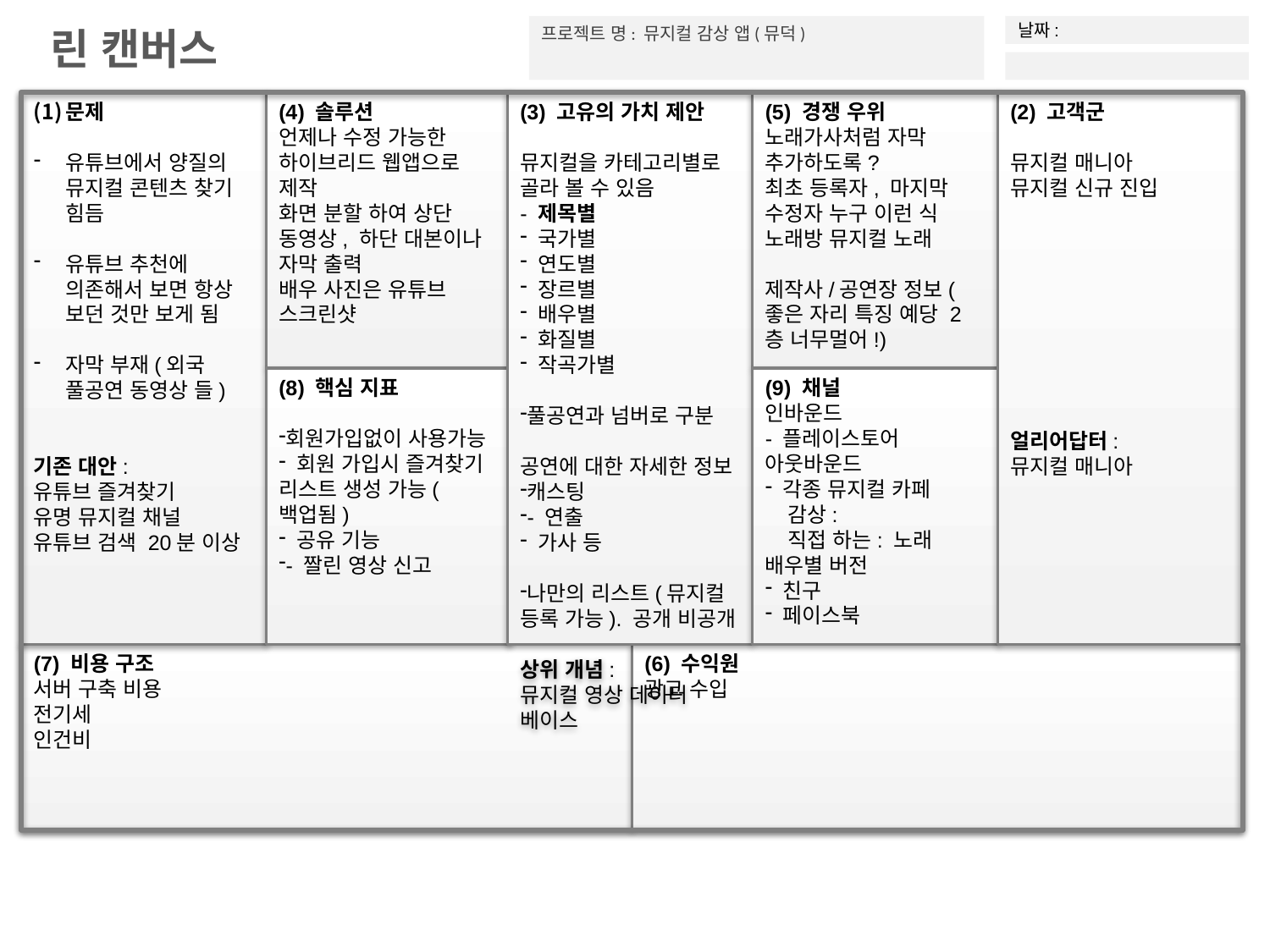

프로젝트 명: 뮤지컬 감상 앱(뮤덕)
날짜:
린 캔버스

문제

유튜브에서 양질의 뮤지컬 콘텐츠 찾기 힘듬

유튜브 추천에 의존해서 보면 항상 보던 것만 보게 됨

자막 부재(외국 풀공연 동영상 들)

기존 대안:
유튜브 즐겨찾기
유명 뮤지컬 채널
유튜브 검색 20분 이상

(4) 솔루션
언제나 수정 가능한 하이브리드 웹앱으로 제작
화면 분할 하여 상단 동영상, 하단 대본이나 자막 출력
배우 사진은 유튜브 스크린샷

(3) 고유의 가치 제안

뮤지컬을 카테고리별로 골라 볼 수 있음
- 제목별
 국가별
 연도별
 장르별
 배우별
 화질별
 작곡가별

풀공연과 넘버로 구분

공연에 대한 자세한 정보
캐스팅
- 연출
 가사 등

나만의 리스트(뮤지컬 등록 가능). 공개 비공개

상위 개념:
뮤지컬 영상 데이터 베이스
(5) 경쟁 우위
노래가사처럼 자막 추가하도록?
최초 등록자, 마지막 수정자 누구 이런 식
노래방 뮤지컬 노래

제작사/공연장 정보(좋은 자리 특징 예당 2층 너무멀어!)
(2) 고객군

뮤지컬 매니아
뮤지컬 신규 진입

얼리어답터:
뮤지컬 매니아
(8) 핵심 지표

회원가입없이 사용가능
 회원 가입시 즐겨찾기 리스트 생성 가능(백업됨)
 공유 기능
- 짤린 영상 신고
(9) 채널
인바운드
- 플레이스토어
아웃바운드
 각종 뮤지컬 카페
   감상:
   직접 하는: 노래 배우별 버전
 친구
 페이스북
(7) 비용 구조
서버 구축 비용
전기세
인건비
(6) 수익원
광고 수입